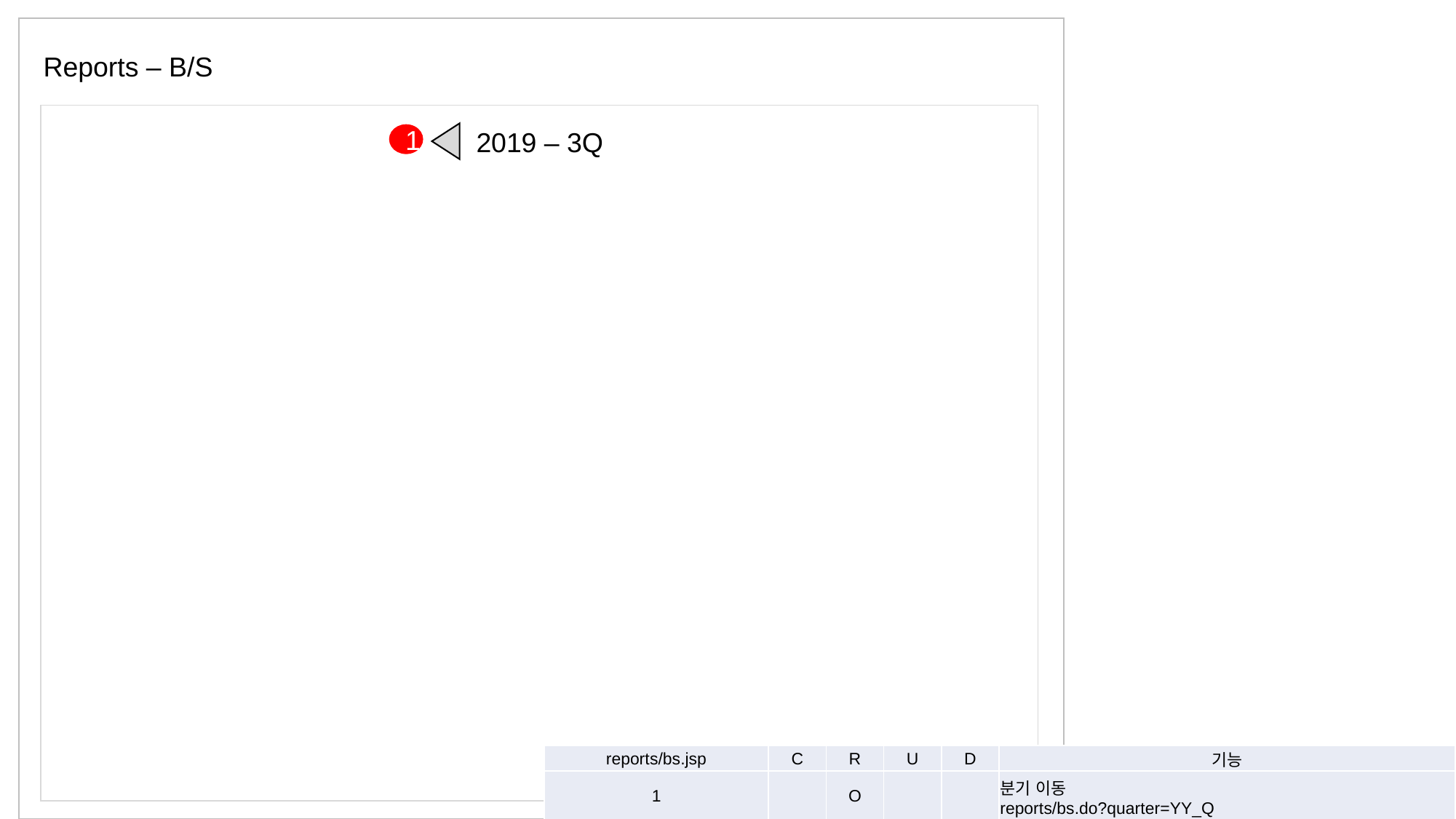

Reports – B/S

2019 – 3Q
1

| reports/bs.jsp | C | R | U | D | 기능 |
| --- | --- | --- | --- | --- | --- |
| 1 |  | O |  |  | 분기 이동 reports/bs.do?quarter=YY\_Q |